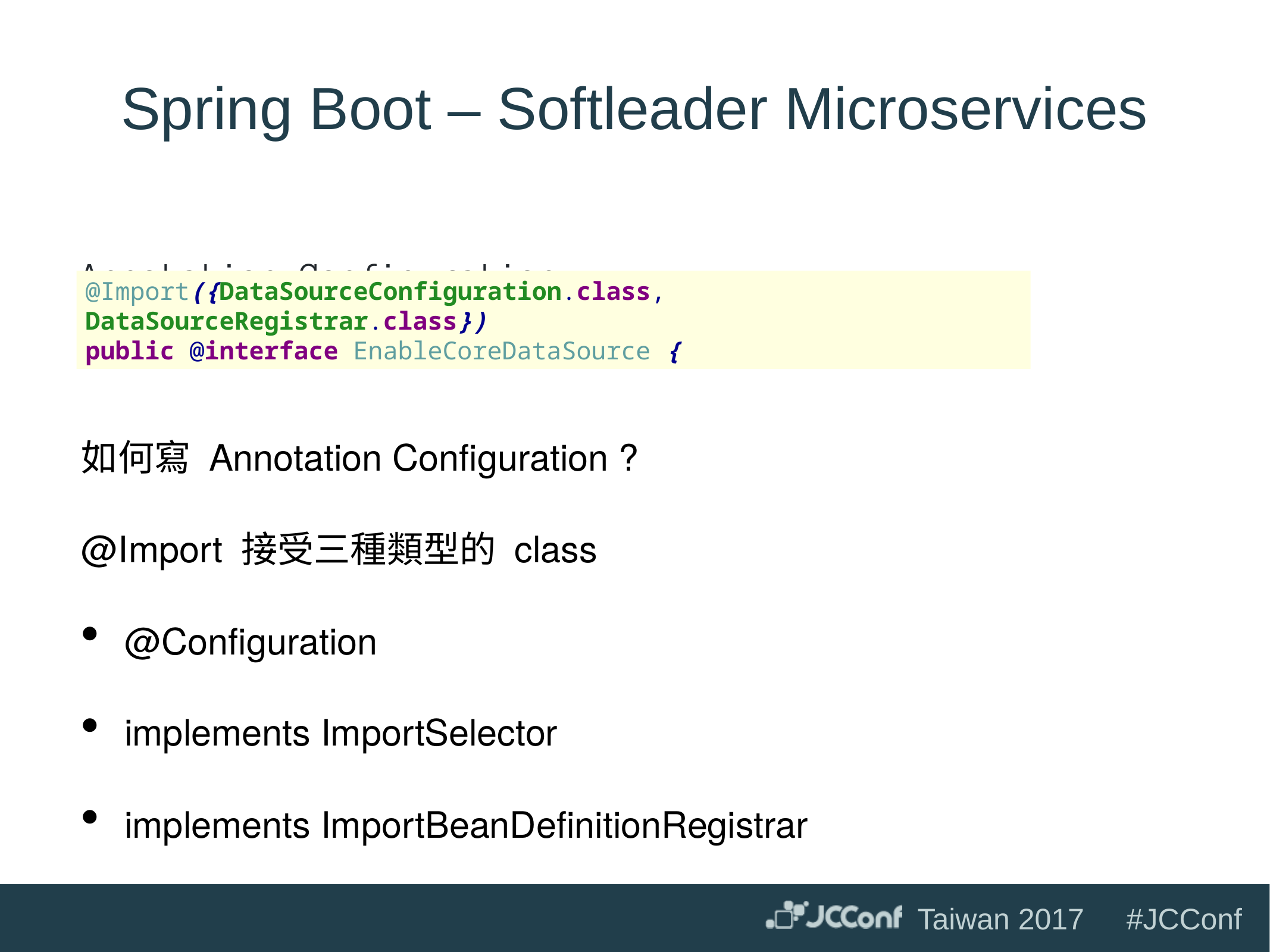

# Spring Boot – Softleader Microservices

Annotation Configuration

如何寫 Annotation Configuration ?
@Import 接受三種類型的 class
@Configuration
implements ImportSelector
implements ImportBeanDefinitionRegistrar

@Import({DataSourceConfiguration.class, DataSourceRegistrar.class})
public @interface EnableCoreDataSource {